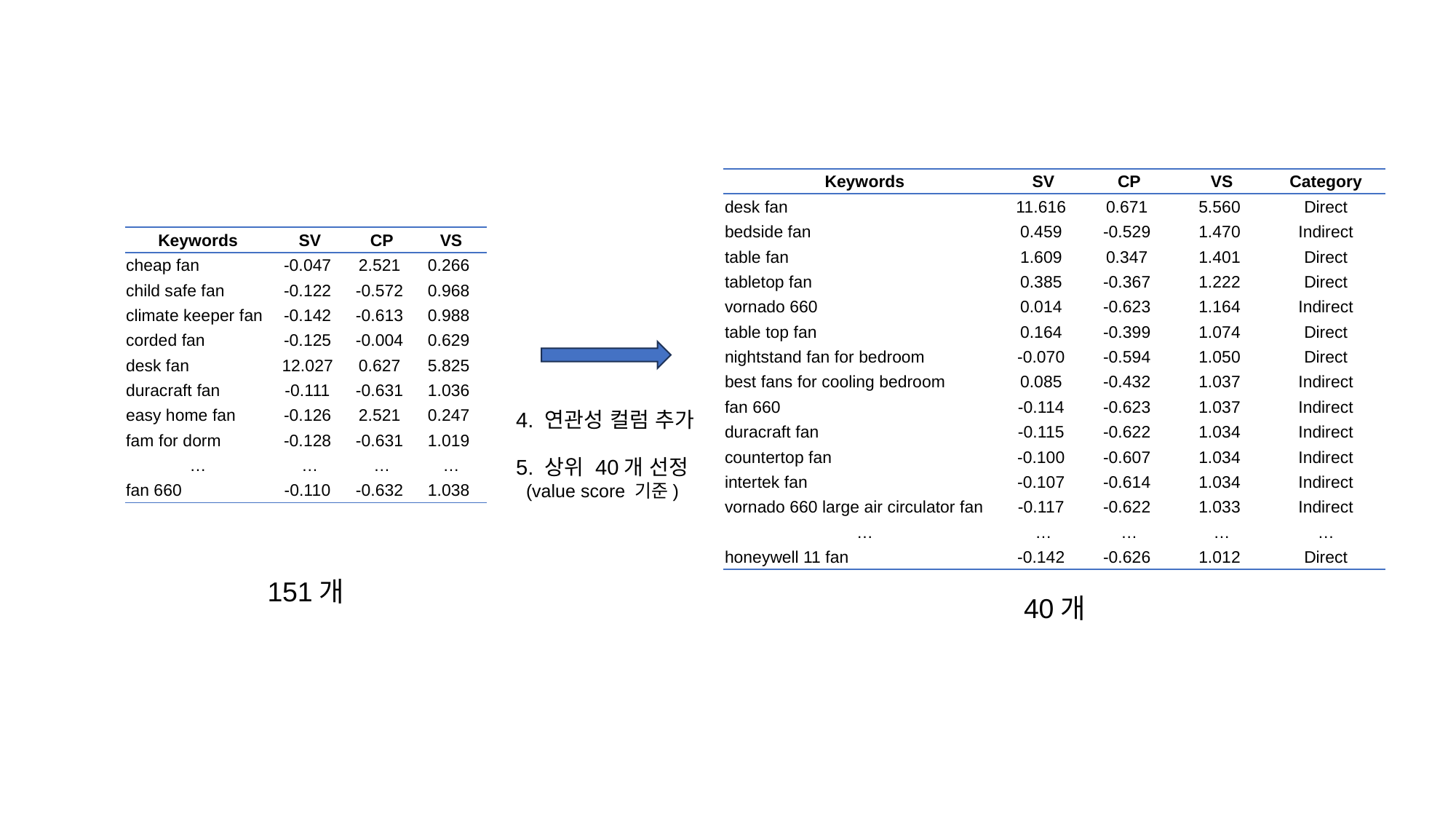

| Keywords | SV | CP | VS | Category |
| --- | --- | --- | --- | --- |
| desk fan | 11.616 | 0.671 | 5.560 | Direct |
| bedside fan | 0.459 | -0.529 | 1.470 | Indirect |
| table fan | 1.609 | 0.347 | 1.401 | Direct |
| tabletop fan | 0.385 | -0.367 | 1.222 | Direct |
| vornado 660 | 0.014 | -0.623 | 1.164 | Indirect |
| table top fan | 0.164 | -0.399 | 1.074 | Direct |
| nightstand fan for bedroom | -0.070 | -0.594 | 1.050 | Direct |
| best fans for cooling bedroom | 0.085 | -0.432 | 1.037 | Indirect |
| fan 660 | -0.114 | -0.623 | 1.037 | Indirect |
| duracraft fan | -0.115 | -0.622 | 1.034 | Indirect |
| countertop fan | -0.100 | -0.607 | 1.034 | Indirect |
| intertek fan | -0.107 | -0.614 | 1.034 | Indirect |
| vornado 660 large air circulator fan | -0.117 | -0.622 | 1.033 | Indirect |
| … | … | … | … | … |
| honeywell 11 fan | -0.142 | -0.626 | 1.012 | Direct |
| Keywords | SV | CP | VS |
| --- | --- | --- | --- |
| cheap fan | -0.047 | 2.521 | 0.266 |
| child safe fan | -0.122 | -0.572 | 0.968 |
| climate keeper fan | -0.142 | -0.613 | 0.988 |
| corded fan | -0.125 | -0.004 | 0.629 |
| desk fan | 12.027 | 0.627 | 5.825 |
| duracraft fan | -0.111 | -0.631 | 1.036 |
| easy home fan | -0.126 | 2.521 | 0.247 |
| fam for dorm | -0.128 | -0.631 | 1.019 |
| … | … | … | … |
| fan 660 | -0.110 | -0.632 | 1.038 |

4. 연관성 컬럼 추가

5. 상위 40개 선정
  (value score 기준)
151개
40개